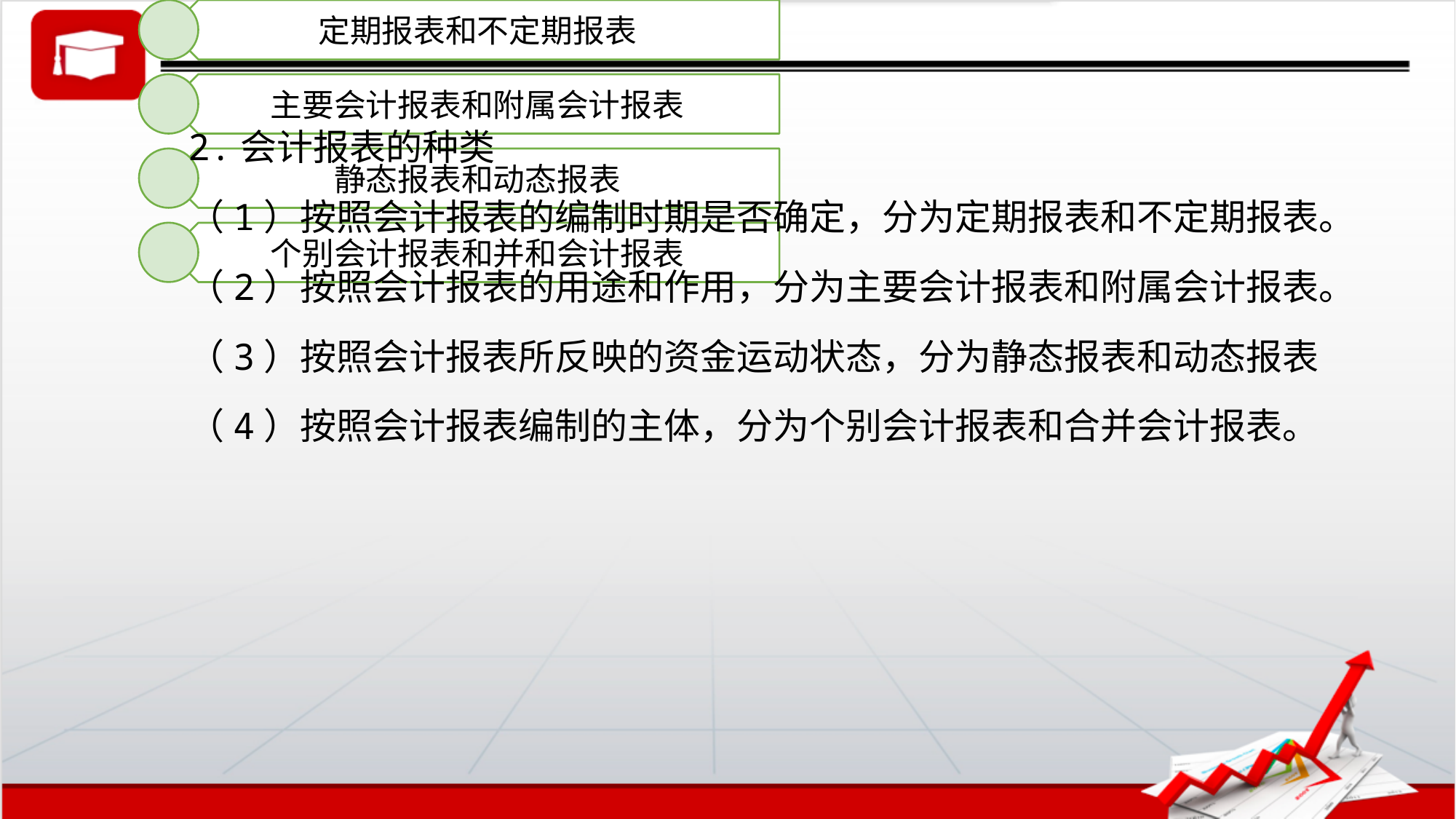

2.会计报表的种类
（1）按照会计报表的编制时期是否确定，分为定期报表和不定期报表。
（2）按照会计报表的用途和作用，分为主要会计报表和附属会计报表。
（3）按照会计报表所反映的资金运动状态，分为静态报表和动态报表
（4）按照会计报表编制的主体，分为个别会计报表和合并会计报表。
定期报表和不定期报表
主要会计报表和附属会计报表
静态报表和动态报表
个别会计报表和并和会计报表